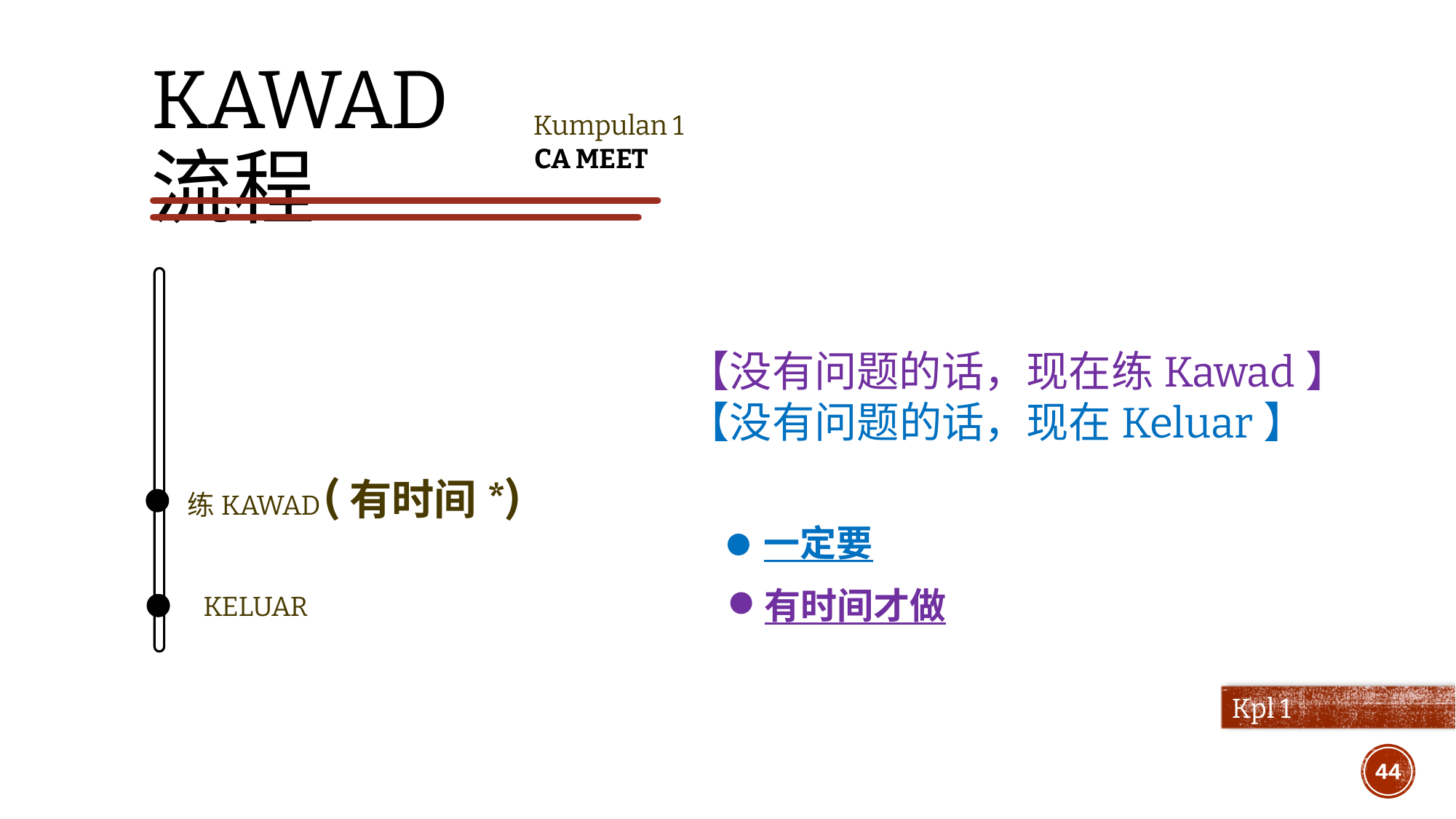

Kawad流程
Kumpulan 1
CA MEET

【没有问题的话，现在练Kawad】
【没有问题的话，现在Keluar】
练KAWAD (有时间*)

一定要

有时间才做
KELUAR

Kpl 1
44